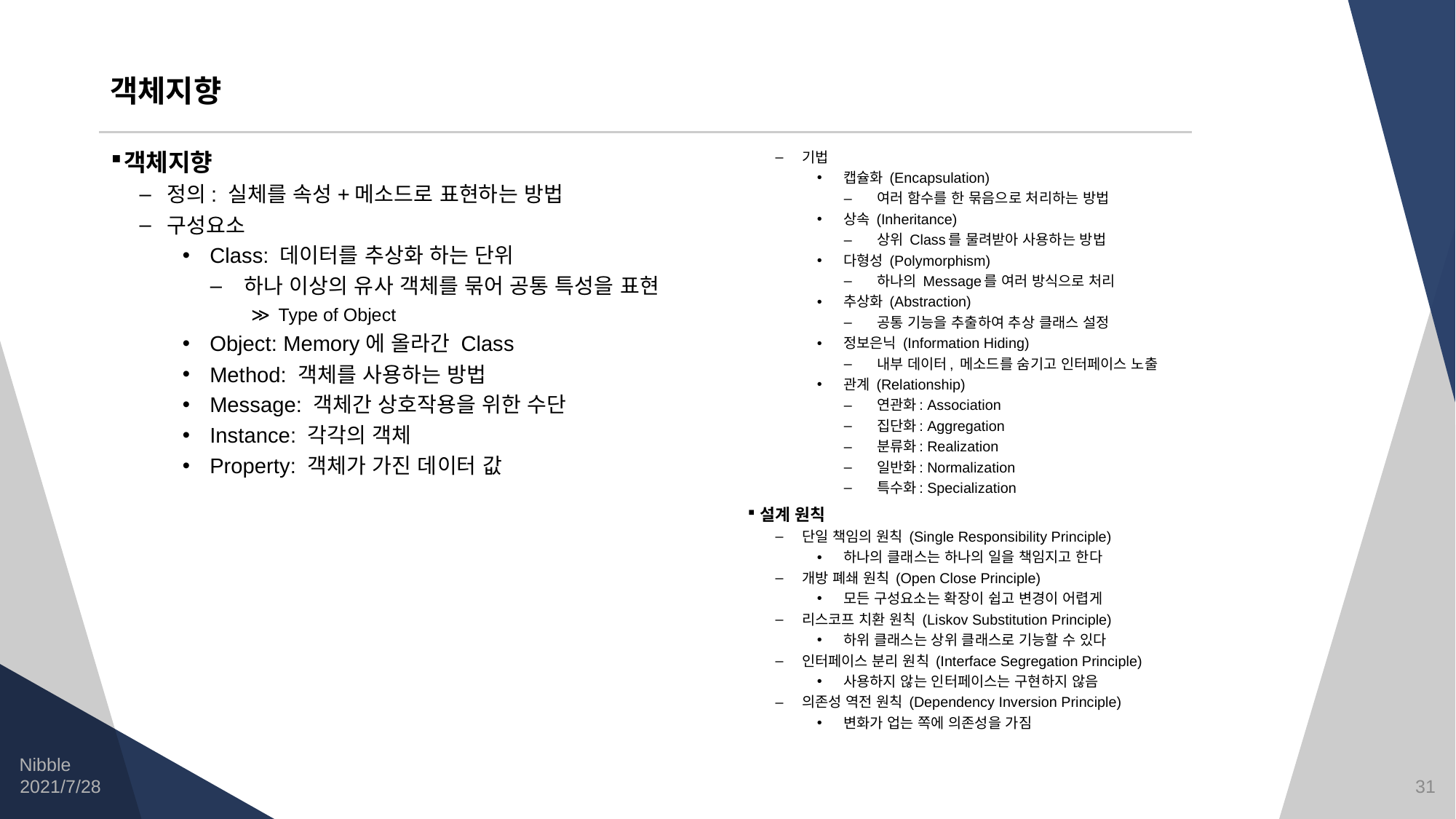

# 객체지향
기법
캡슐화 (Encapsulation)
여러 함수를 한 묶음으로 처리하는 방법
상속 (Inheritance)
상위 Class를 물려받아 사용하는 방법
다형성 (Polymorphism)
하나의 Message를 여러 방식으로 처리
추상화 (Abstraction)
공통 기능을 추출하여 추상 클래스 설정
정보은닉 (Information Hiding)
내부 데이터, 메소드를 숨기고 인터페이스 노출
관계 (Relationship)
연관화: Association
집단화: Aggregation
분류화: Realization
일반화: Normalization
특수화: Specialization
설계 원칙
단일 책임의 원칙 (Single Responsibility Principle)
하나의 클래스는 하나의 일을 책임지고 한다
개방 폐쇄 원칙 (Open Close Principle)
모든 구성요소는 확장이 쉽고 변경이 어렵게
리스코프 치환 원칙 (Liskov Substitution Principle)
하위 클래스는 상위 클래스로 기능할 수 있다
인터페이스 분리 원칙 (Interface Segregation Principle)
사용하지 않는 인터페이스는 구현하지 않음
의존성 역전 원칙 (Dependency Inversion Principle)
변화가 업는 쪽에 의존성을 가짐
객체지향
정의: 실체를 속성+메소드로 표현하는 방법
구성요소
Class: 데이터를 추상화 하는 단위
하나 이상의 유사 객체를 묶어 공통 특성을 표현
Type of Object
Object: Memory에 올라간 Class
Method: 객체를 사용하는 방법
Message: 객체간 상호작용을 위한 수단
Instance: 각각의 객체
Property: 객체가 가진 데이터 값
Nibble
2021/7/28
31